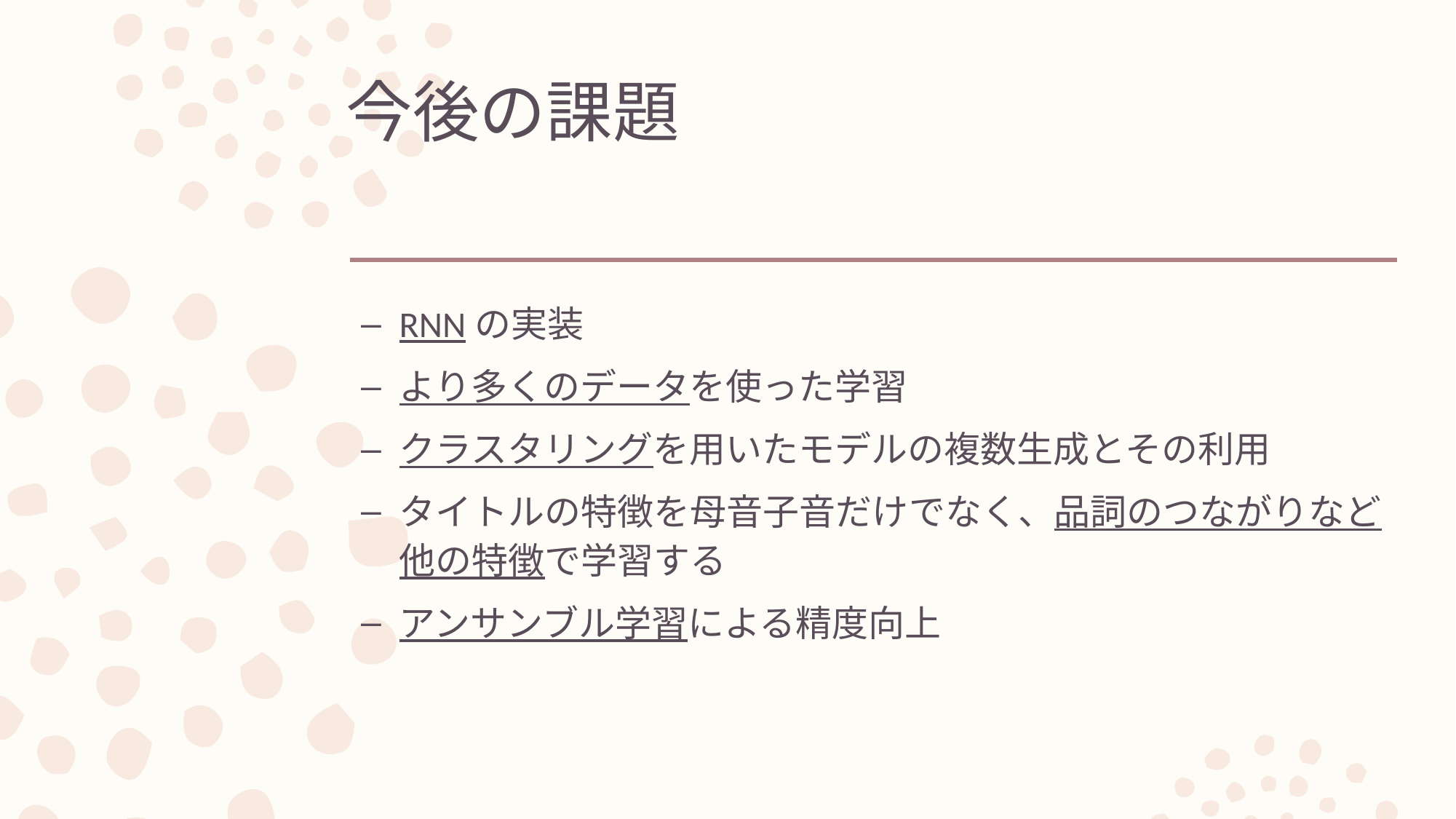

# 今後の課題
RNNの実装
より多くのデータを使った学習
クラスタリングを用いたモデルの複数生成とその利用
タイトルの特徴を母音子音だけでなく、品詞のつながりなど他の特徴で学習する
アンサンブル学習による精度向上